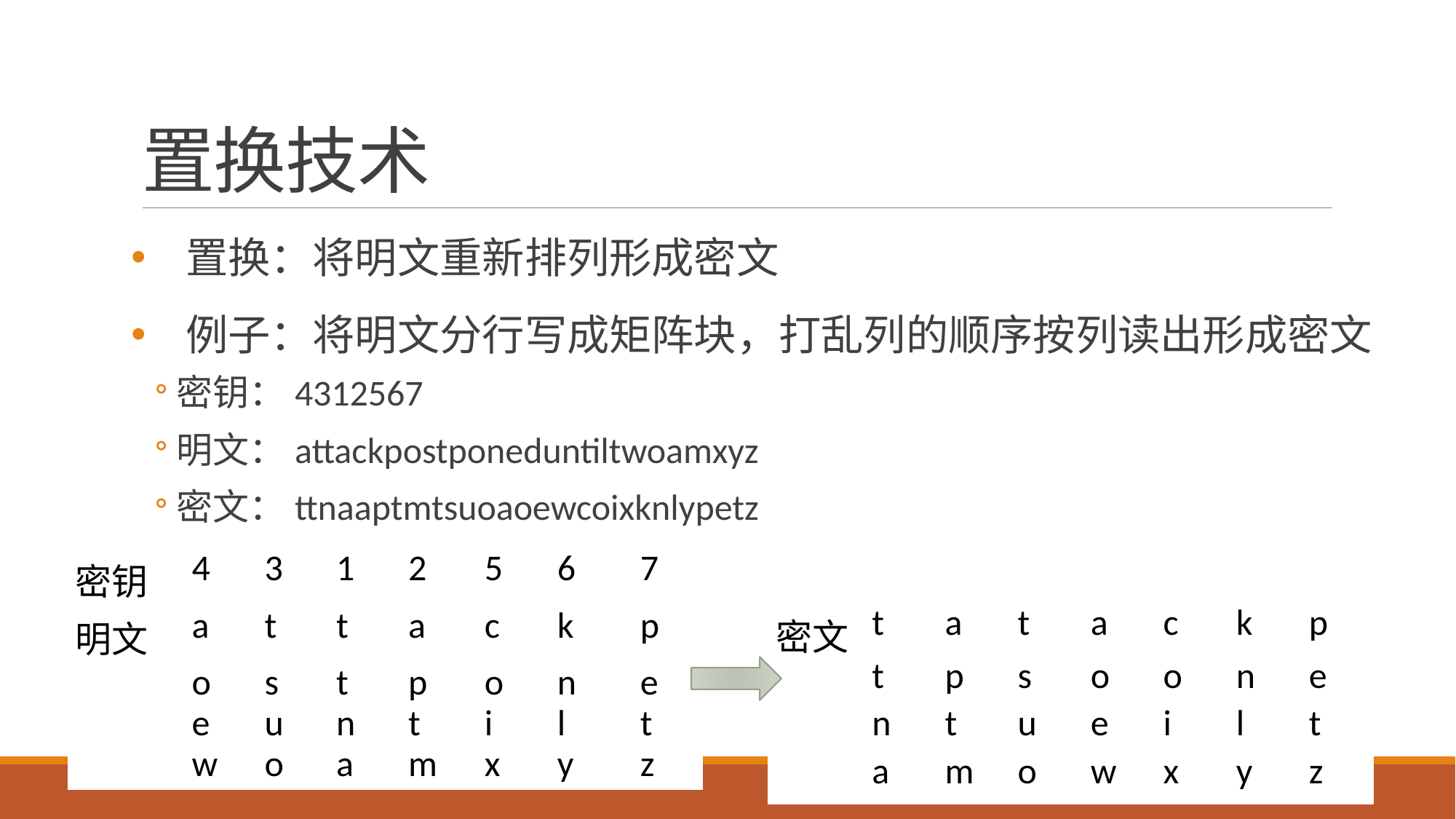

# 置换技术
置换：将明文重新排列形成密文
例子：将明文分行写成矩阵块，打乱列的顺序按列读出形成密文
密钥：4312567
明文：attackpostponeduntiltwoamxyz
密文：ttnaaptmtsuoaoewcoixknlypetz
| 密钥 | 4 | 3 | 1 | 2 | 5 | 6 | 7 |
| --- | --- | --- | --- | --- | --- | --- | --- |
| 明文 | a | t | t | a | c | k | p |
|  | o | s | t | p | o | n | e |
|  | e | u | n | t | i | l | t |
|  | w | o | a | m | x | y | z |
| 密文 | t | a | t | a | c | k | p |
| --- | --- | --- | --- | --- | --- | --- | --- |
|  | t | p | s | o | o | n | e |
|  | n | t | u | e | i | l | t |
|  | a | m | o | w | x | y | z |